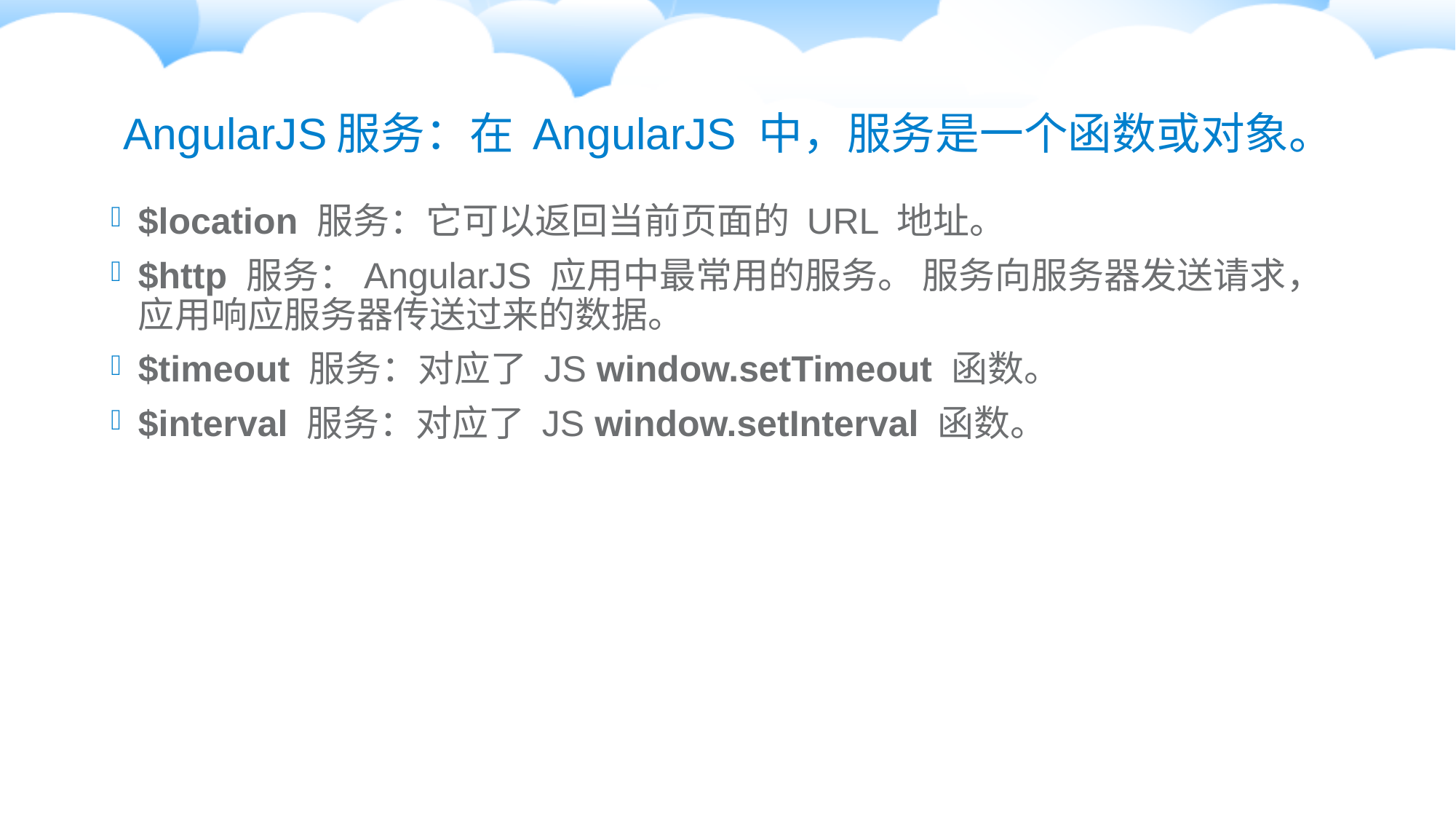

# AngularJS服务：在 AngularJS 中，服务是一个函数或对象。
$location 服务：它可以返回当前页面的 URL 地址。
$http 服务：AngularJS 应用中最常用的服务。 服务向服务器发送请求，应用响应服务器传送过来的数据。
$timeout 服务：对应了 JS window.setTimeout 函数。
$interval 服务：对应了 JS window.setInterval 函数。